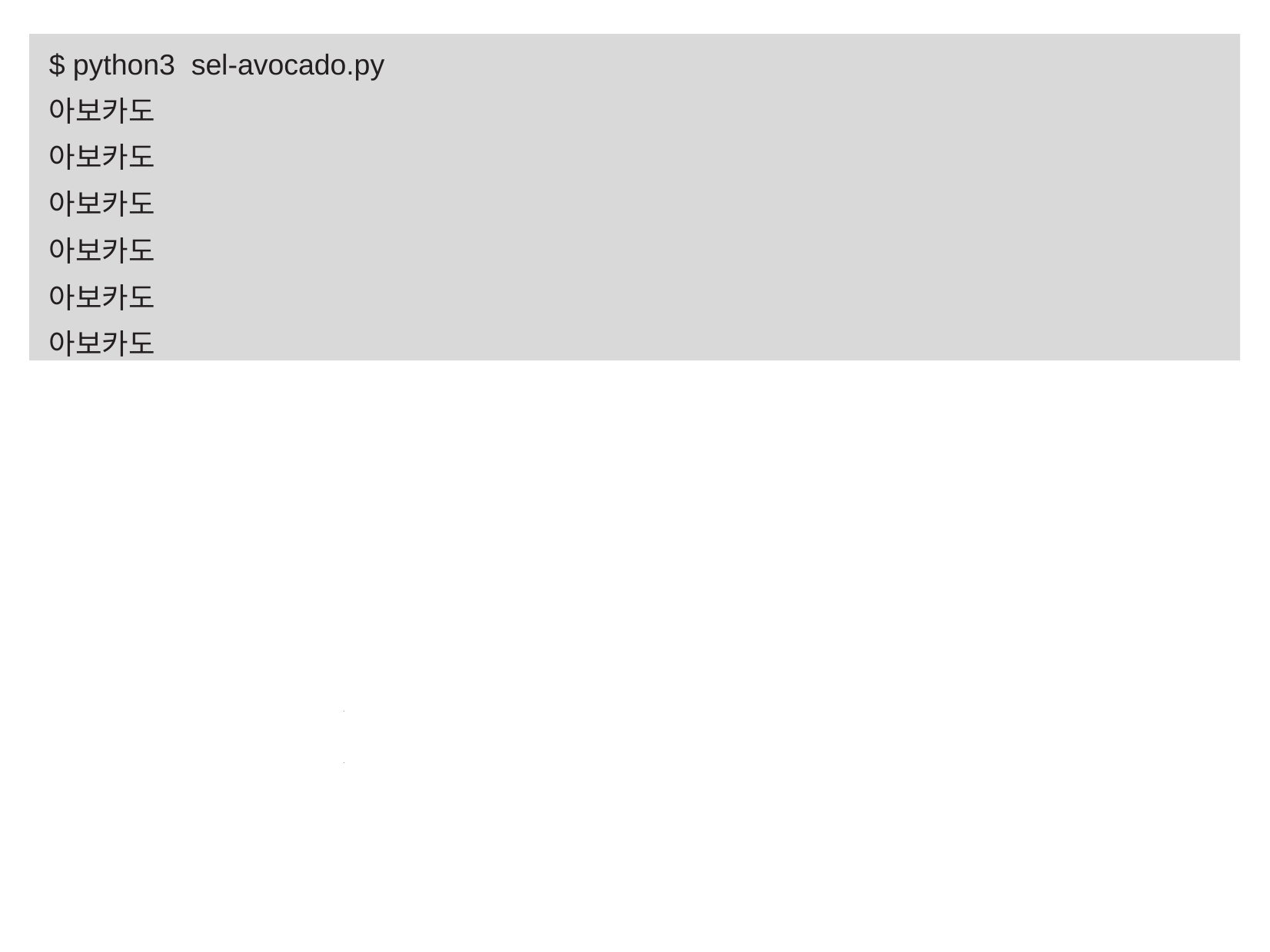

$ python3  sel-avocado.py
아보카도
아보카도
아보카도
아보카도
아보카도
아보카도